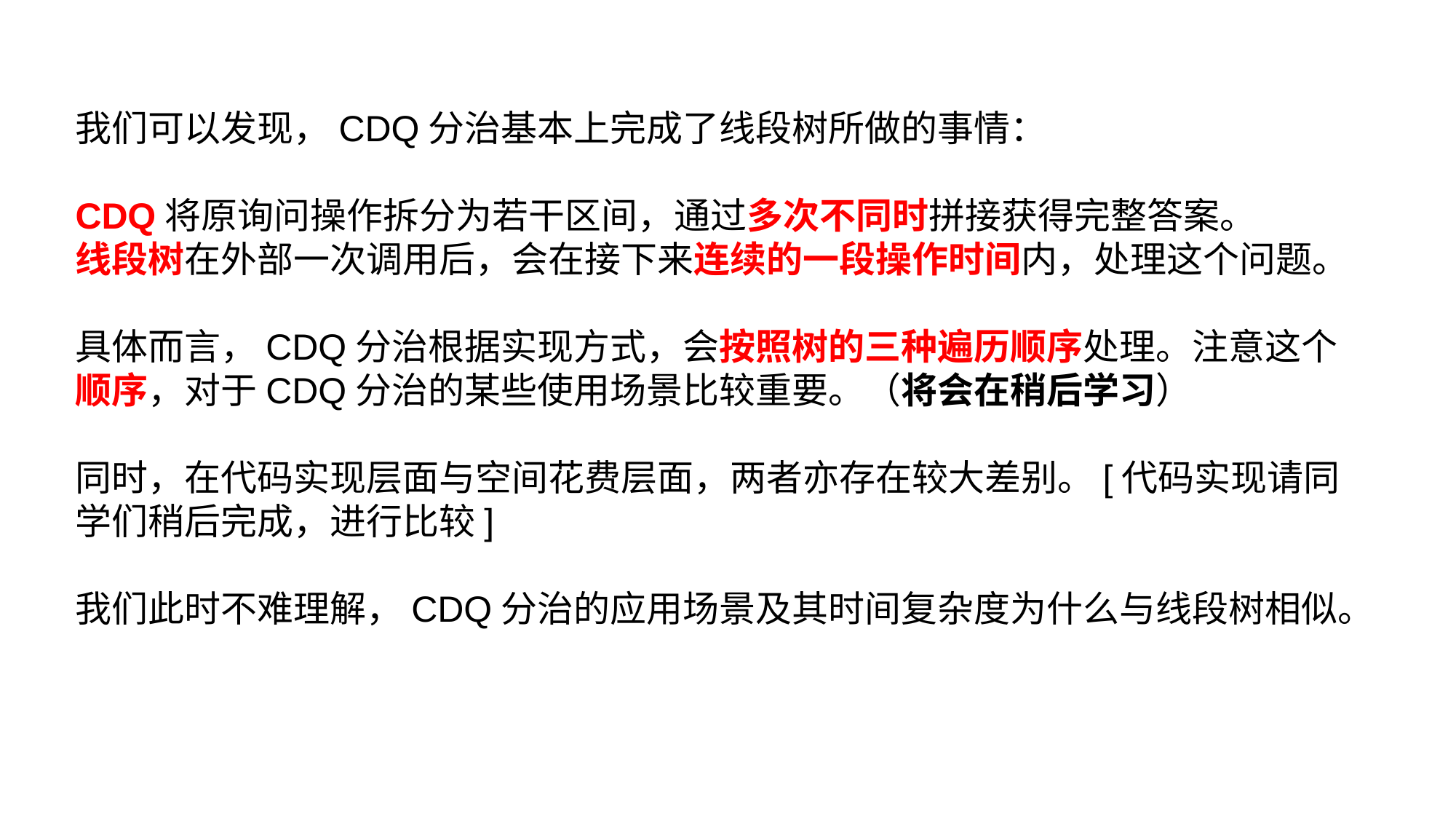

我们可以发现，CDQ分治基本上完成了线段树所做的事情：

CDQ将原询问操作拆分为若干区间，通过多次不同时拼接获得完整答案。
线段树在外部一次调用后，会在接下来连续的一段操作时间内，处理这个问题。

具体而言，CDQ分治根据实现方式，会按照树的三种遍历顺序处理。注意这个顺序，对于CDQ分治的某些使用场景比较重要。（将会在稍后学习）

同时，在代码实现层面与空间花费层面，两者亦存在较大差别。[代码实现请同学们稍后完成，进行比较]

我们此时不难理解，CDQ分治的应用场景及其时间复杂度为什么与线段树相似。